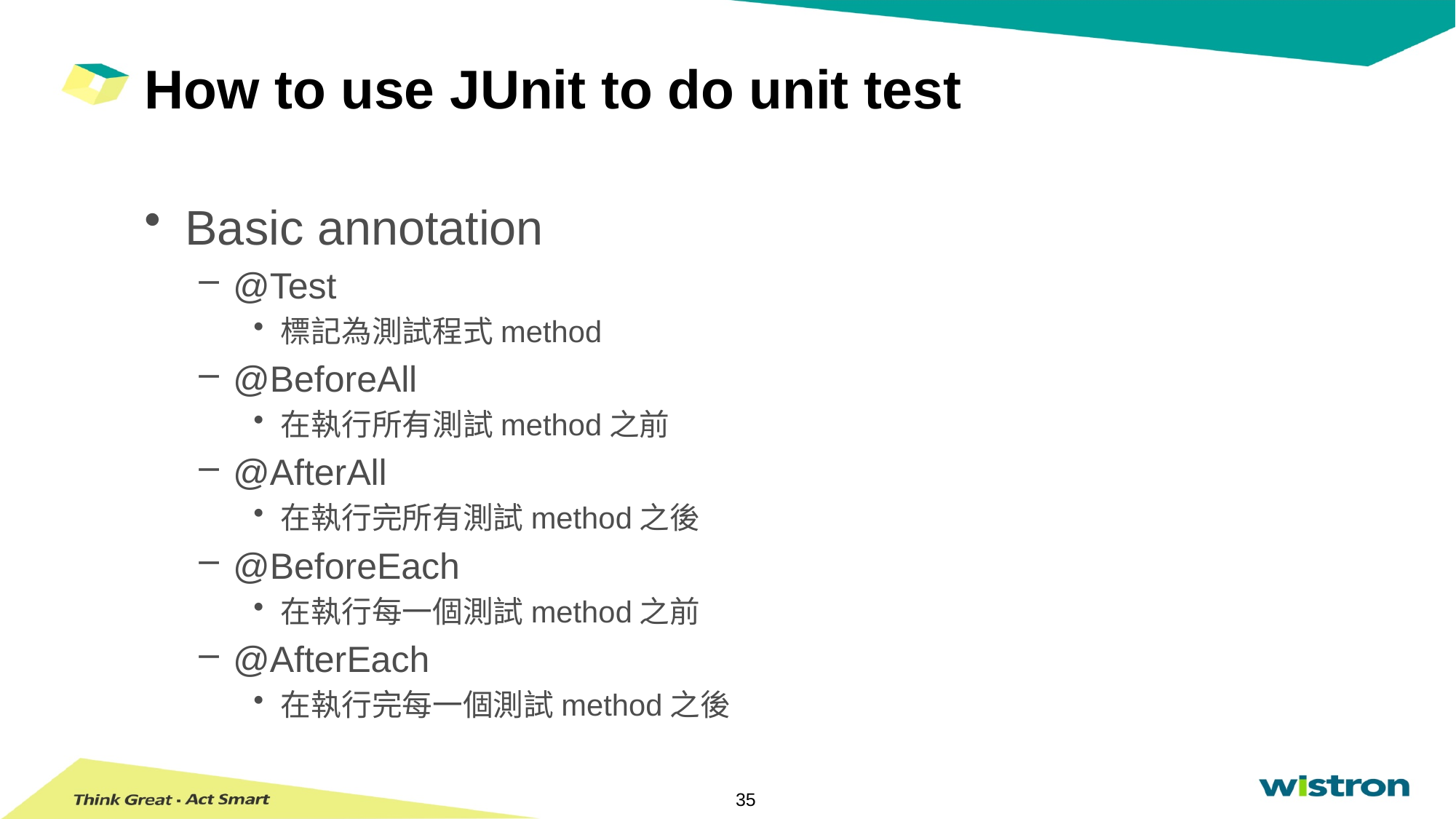

# How to use JUnit to do unit test
Basic annotation
@Test
標記為測試程式method
@BeforeAll
在執行所有測試method之前
@AfterAll
在執行完所有測試method之後
@BeforeEach
在執行每一個測試method之前
@AfterEach
在執行完每一個測試method之後
35